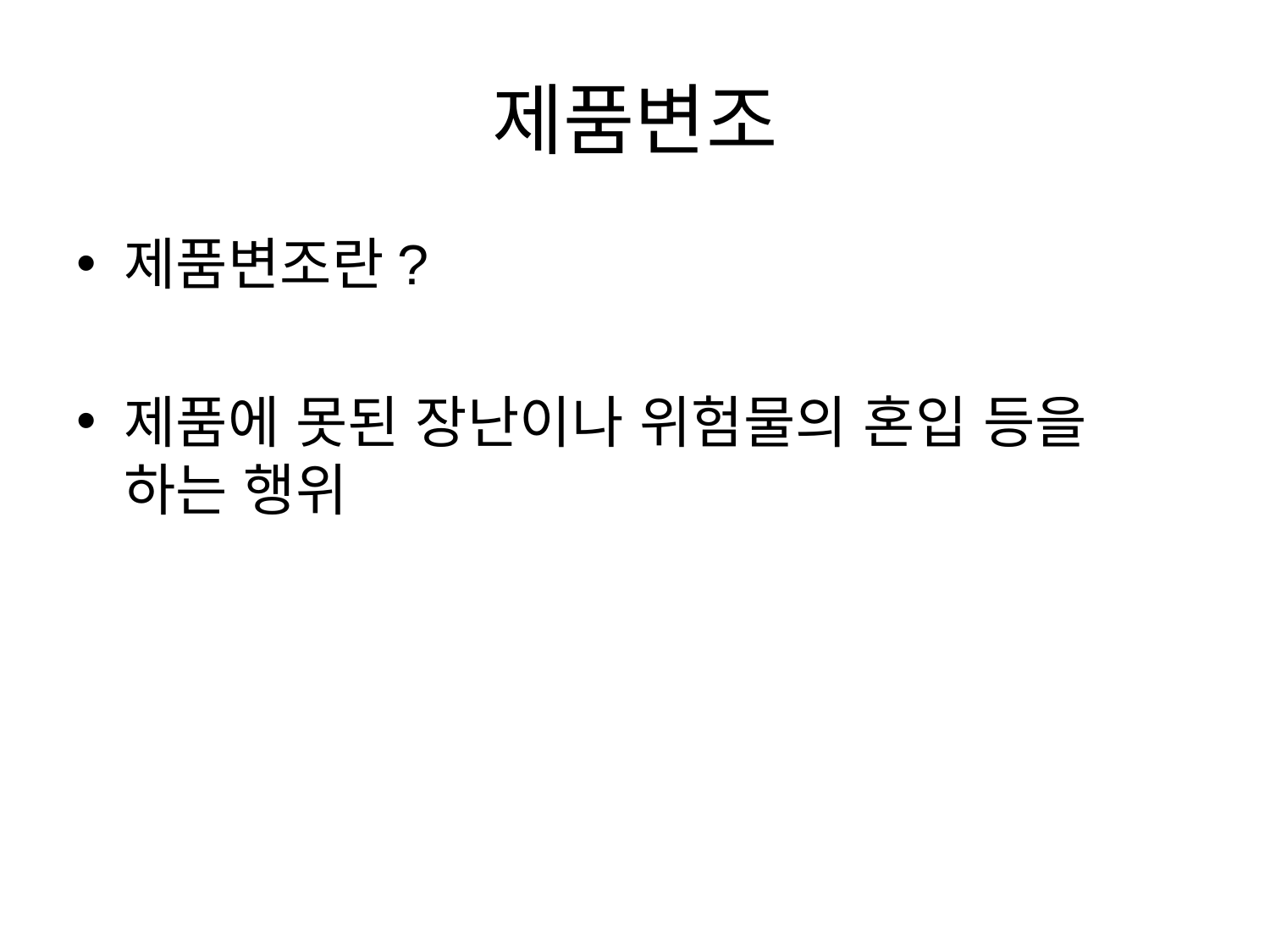

# 제품변조
제품변조란?

제품에 못된 장난이나 위험물의 혼입 등을 하는 행위